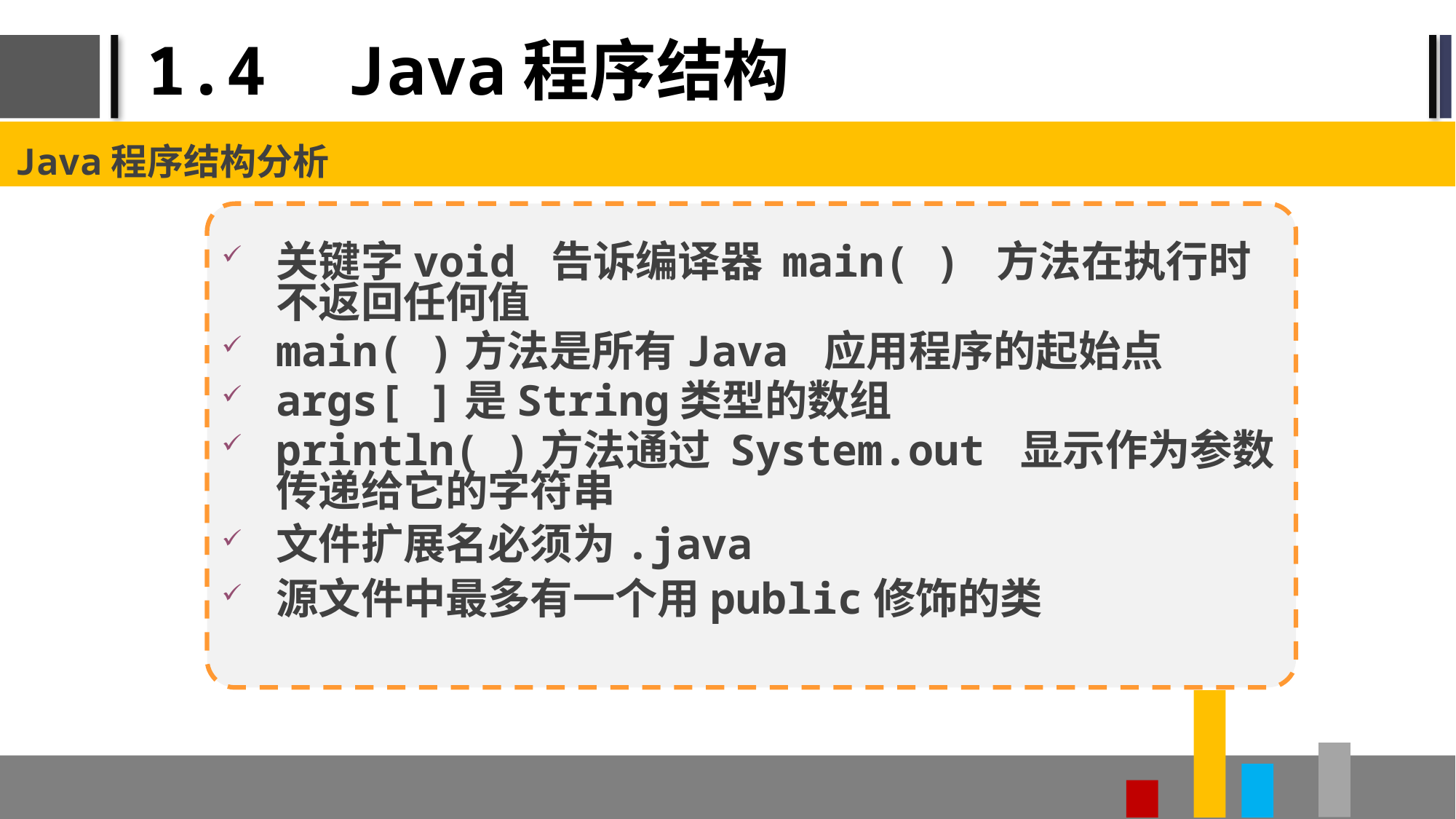

# 1.4  Java程序结构

Java程序结构分析

关键字void 告诉编译器 main( ) 方法在执行时不返回任何值
main( )方法是所有Java 应用程序的起始点
args[ ]是String类型的数组
println( )方法通过 System.out 显示作为参数传递给它的字符串
文件扩展名必须为.java
源文件中最多有一个用public修饰的类